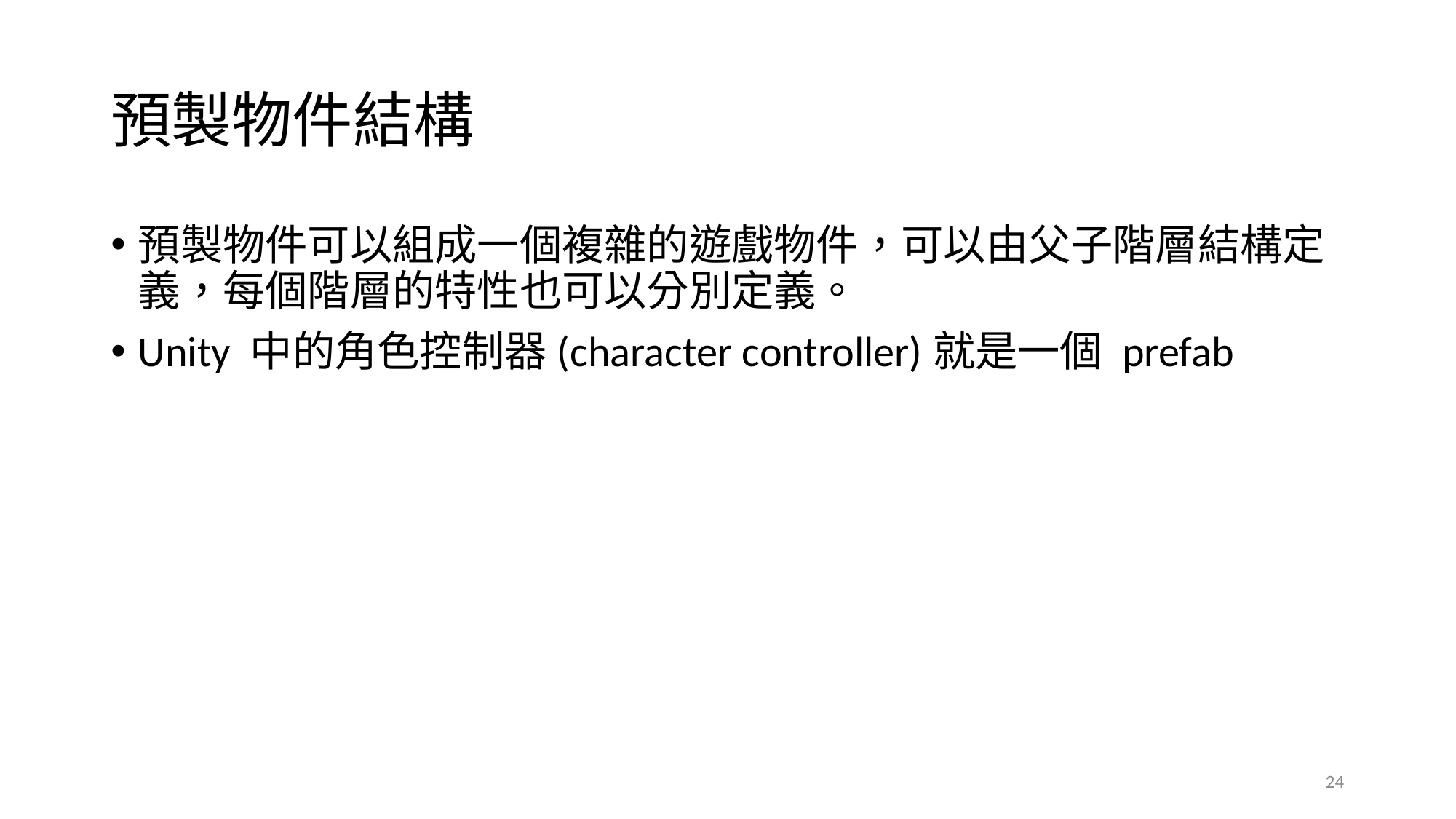

# 預製物件結構
預製物件可以組成一個複雜的遊戲物件，可以由父子階層結構定義，每個階層的特性也可以分別定義。
Unity 中的角色控制器(character controller)就是一個 prefab

24